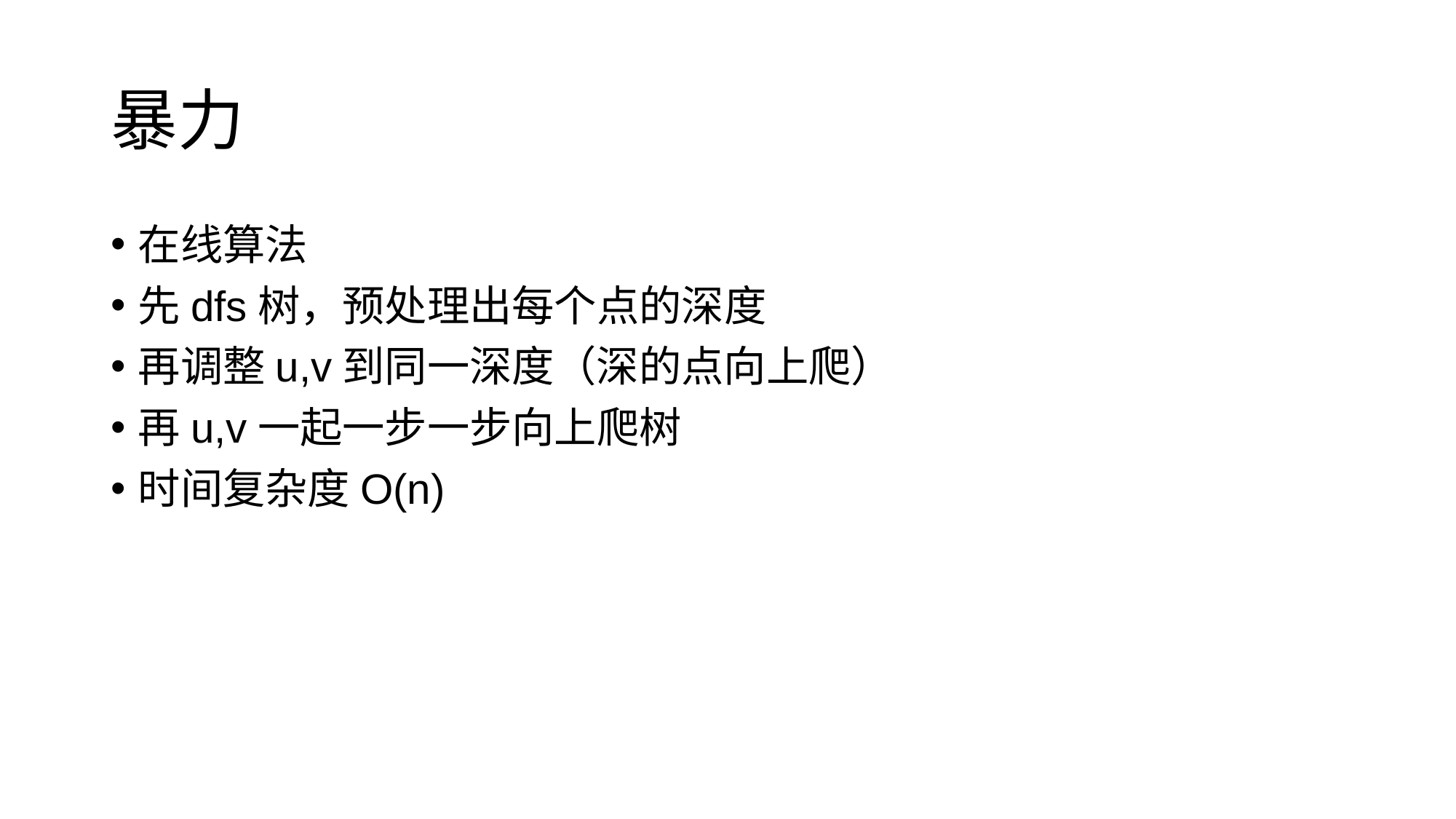

# 暴力
在线算法
先dfs树，预处理出每个点的深度
再调整u,v到同一深度（深的点向上爬）
再u,v一起一步一步向上爬树
时间复杂度O(n)